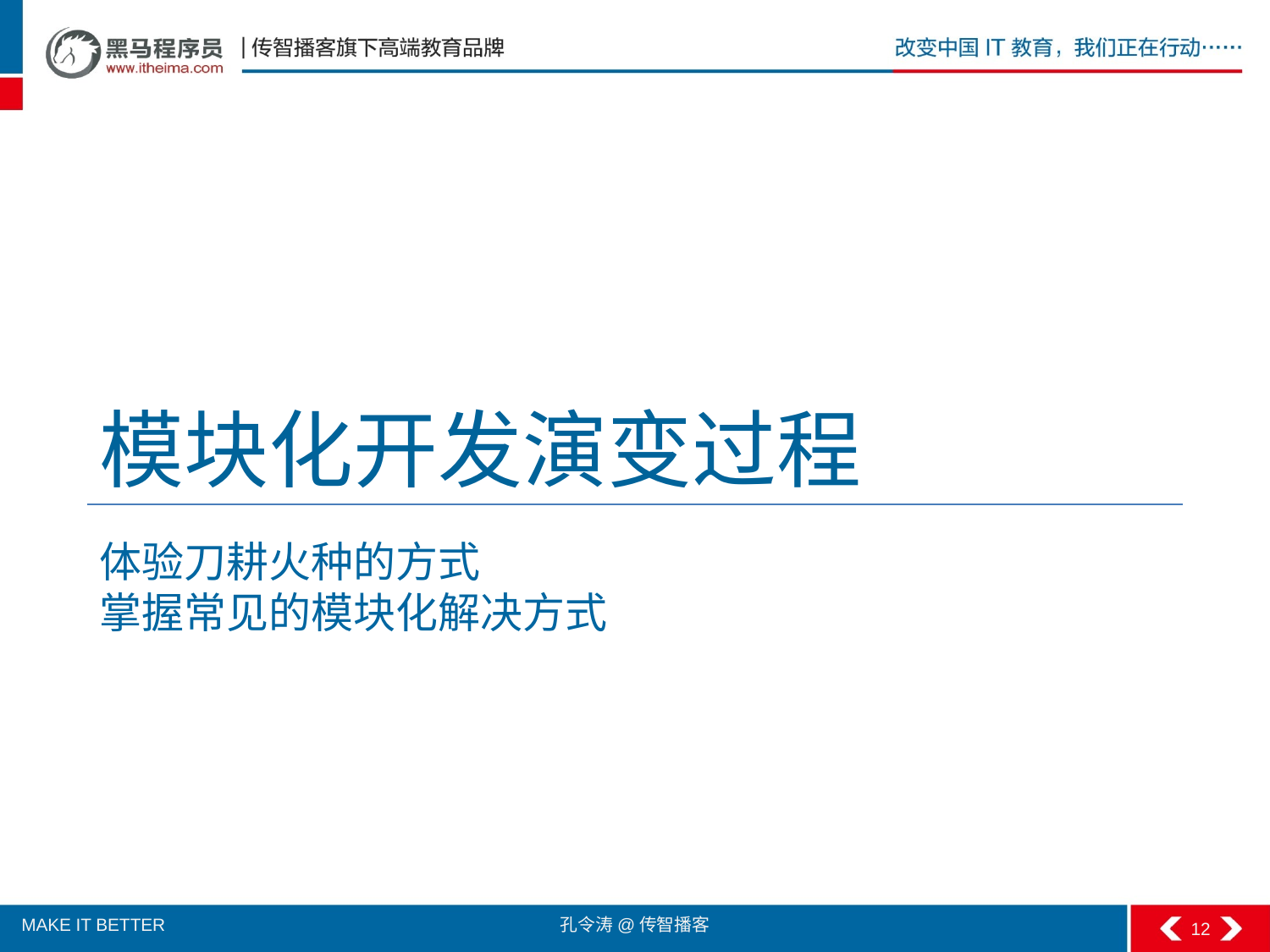

# 模块化开发演变过程
体验刀耕火种的方式
掌握常见的模块化解决方式
12
孔令涛@传智播客
MAKE IT BETTER